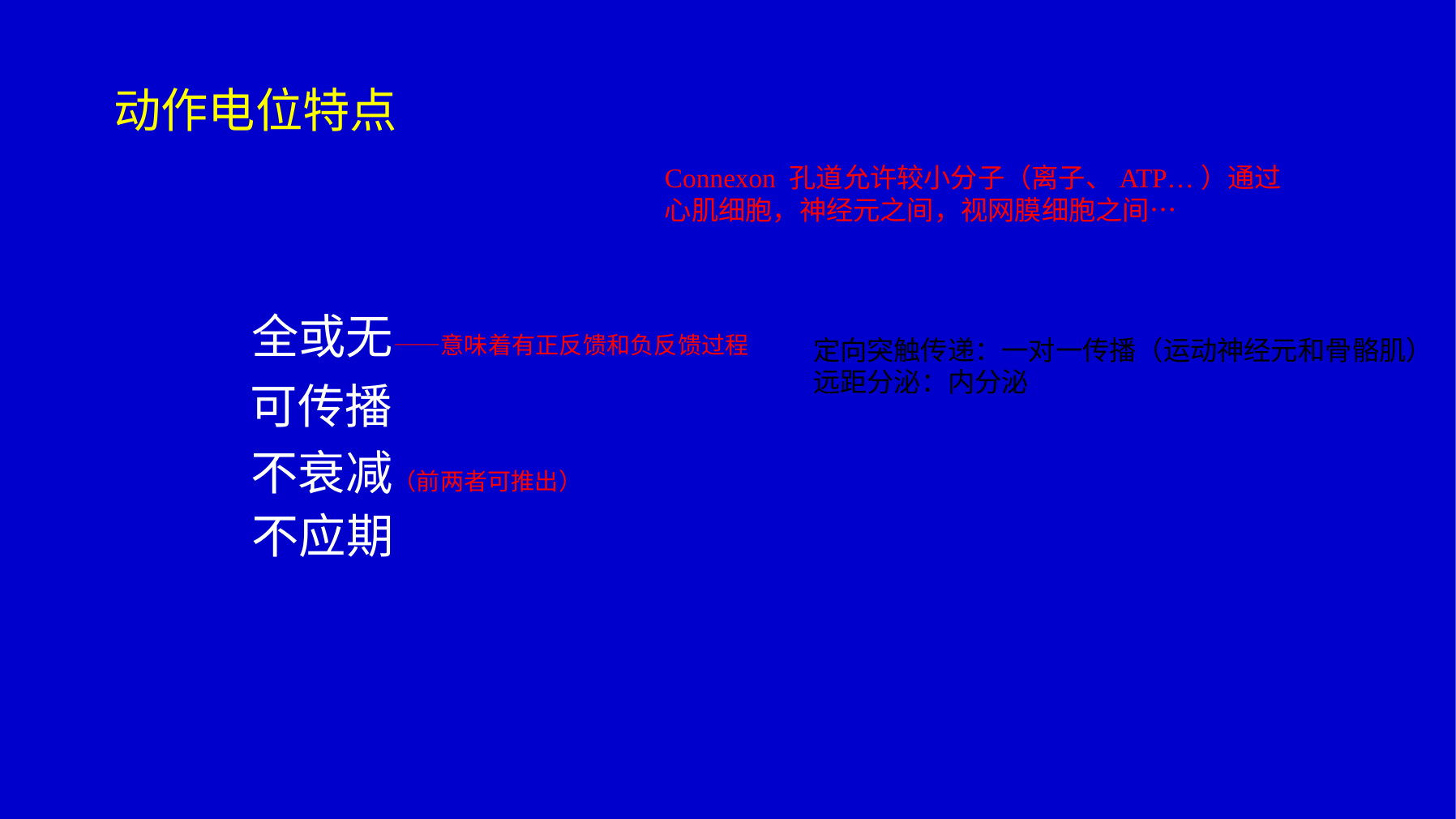

动作电位特点
Connexon 孔道允许较小分子（离子、ATP…）通过
心肌细胞，神经元之间，视网膜细胞之间…
全或无——意味着有正反馈和负反馈过程
定向突触传递：一对一传播（运动神经元和骨骼肌）
远距分泌：内分泌
可传播
不衰减（前两者可推出）
不应期